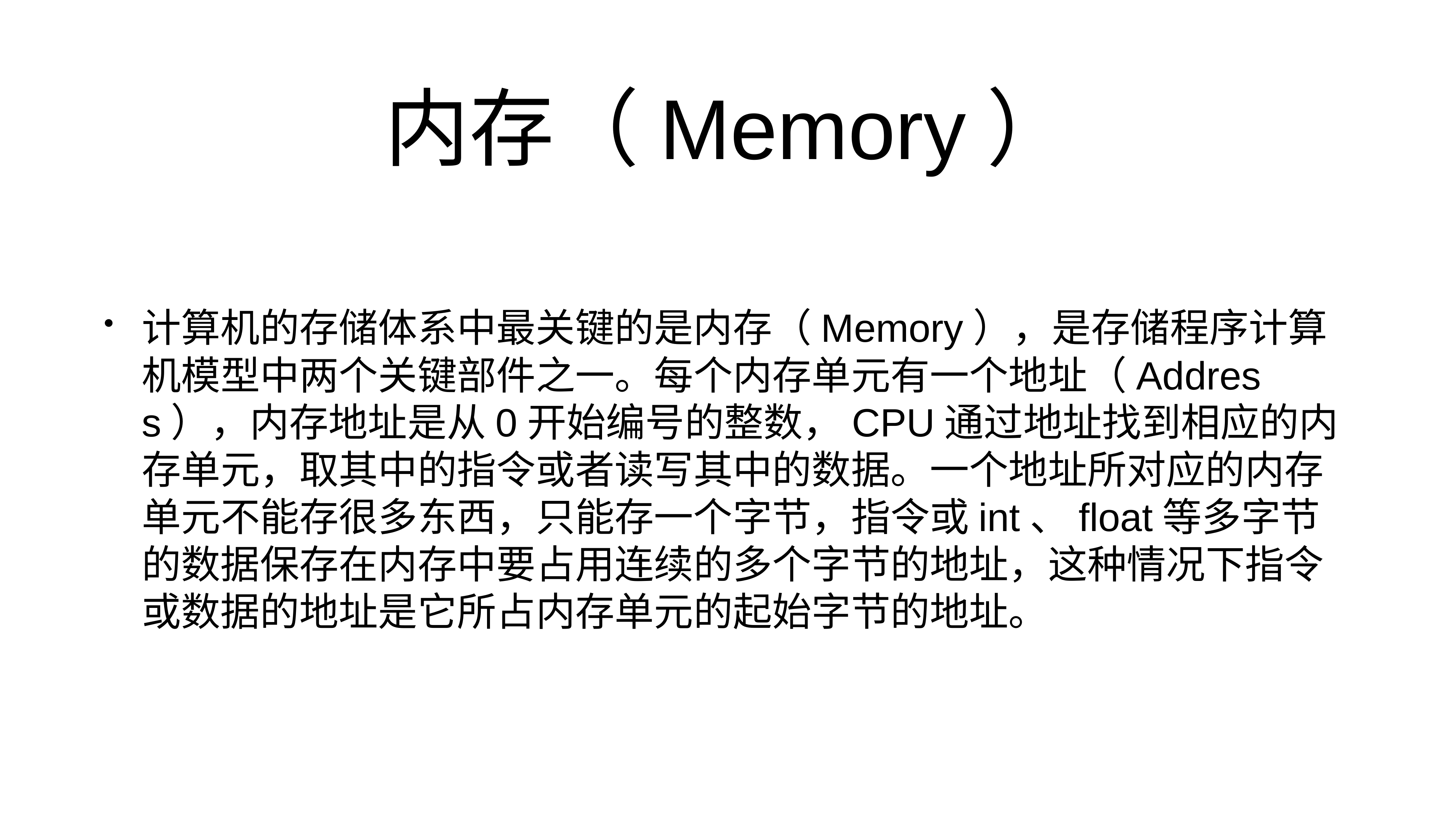

# 内存（Memory）
计算机的存储体系中最关键的是内存（Memory），是存储程序计算机模型中两个关键部件之一。每个内存单元有一个地址（Address），内存地址是从0开始编号的整数，CPU通过地址找到相应的内存单元，取其中的指令或者读写其中的数据。一个地址所对应的内存单元不能存很多东西，只能存一个字节，指令或int、float等多字节的数据保存在内存中要占用连续的多个字节的地址，这种情况下指令或数据的地址是它所占内存单元的起始字节的地址。